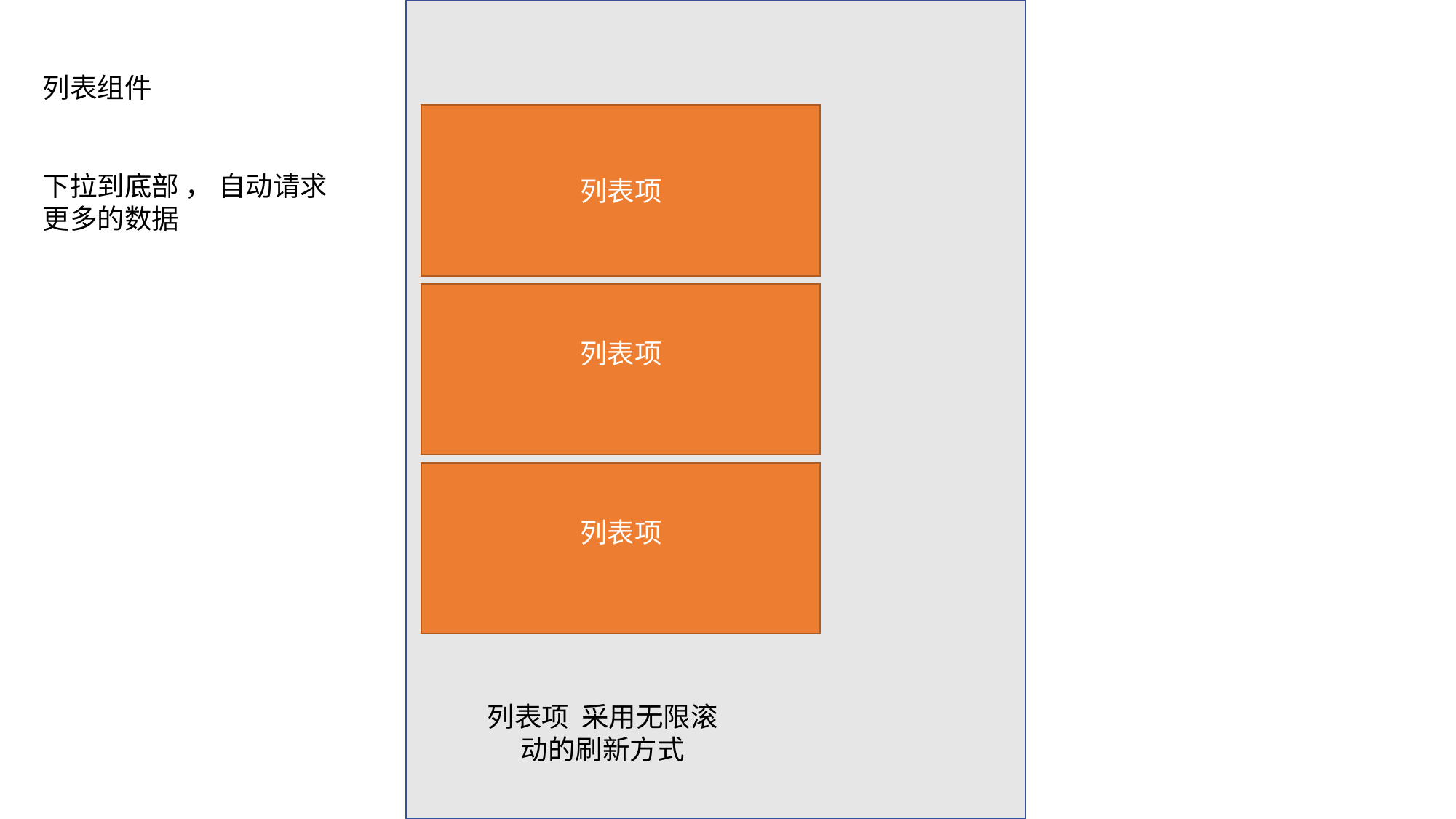

。
列表组件

下拉到底部 ， 自动请求更多的数据
列表项
列表项

列表项

列表项  采用无限滚动的刷新方式